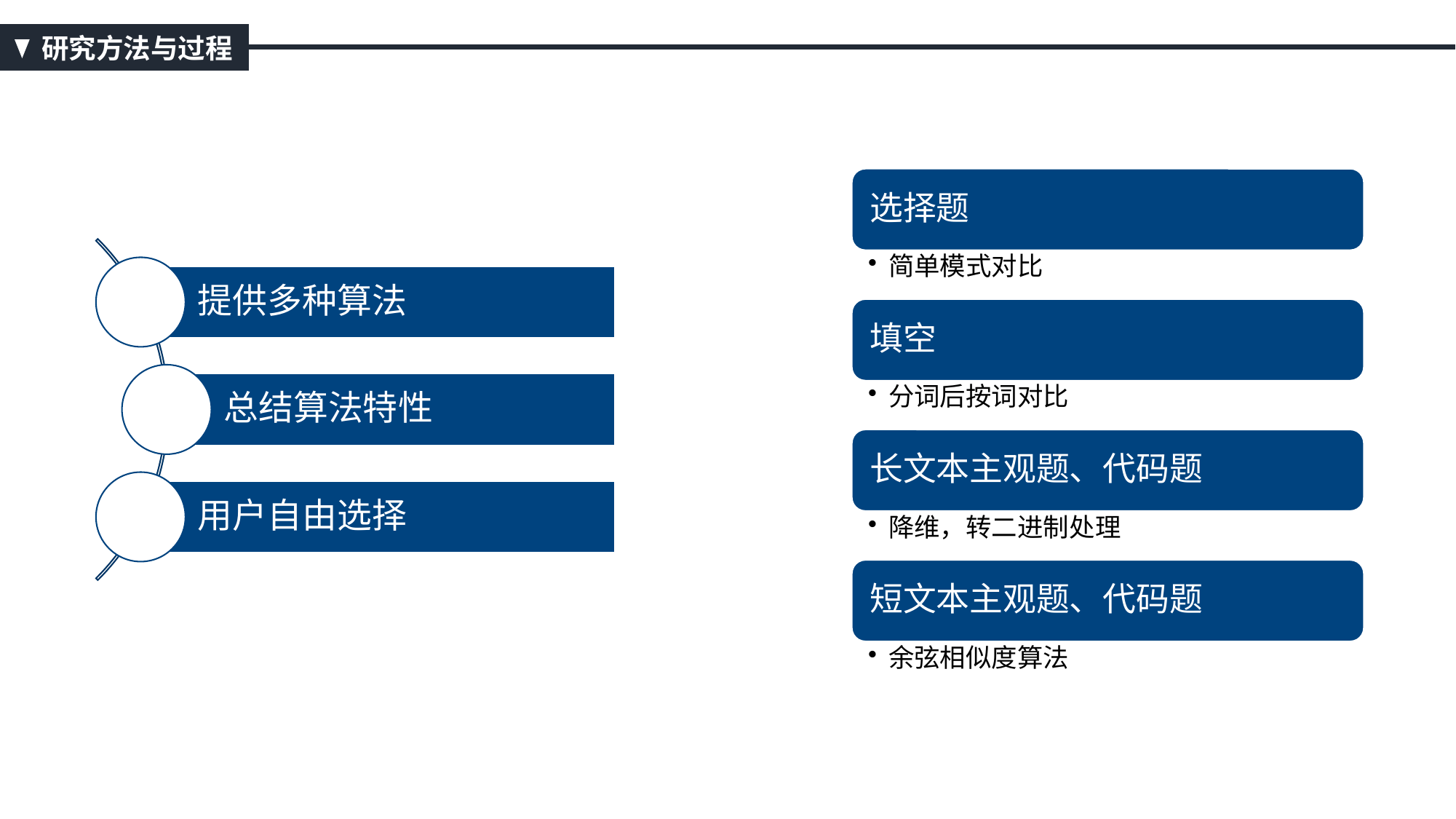

研究方法与过程

选择题
简单模式对比
填空
分词后按词对比
长文本主观题、代码题
降维，转二进制处理
短文本主观题、代码题
余弦相似度算法
提供多种算法
总结算法特性
用户自由选择